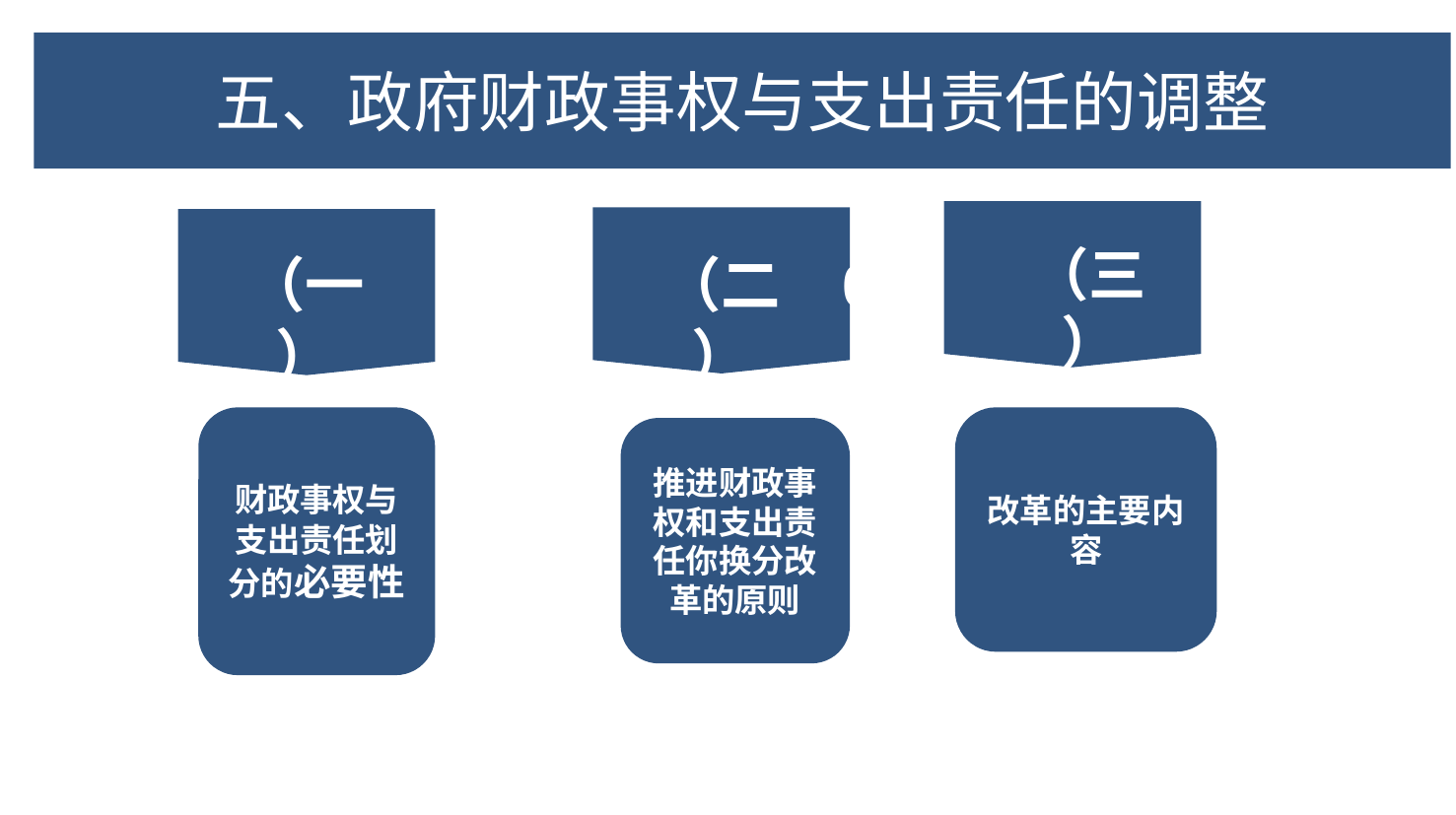

二、各级政府间预算管理体系及职权
# 五、政府财政事权与支出责任的调整

（三）
（一）
（二）
03
财政事权与支出责任划分的必要性
改革的主要内容
推进财政事权和支出责任你换分改革的原则